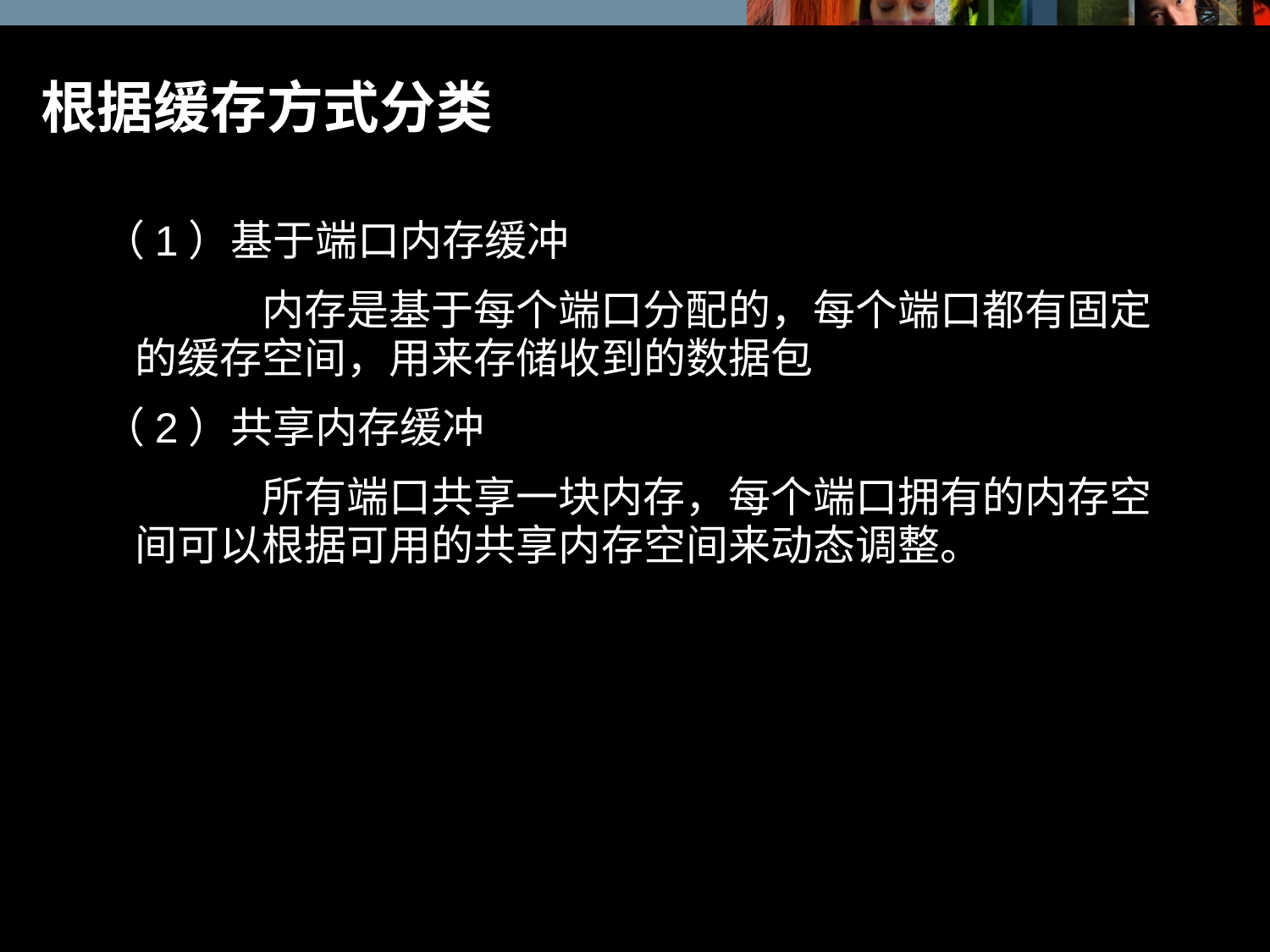

# 根据缓存方式分类
（1）基于端口内存缓冲
		内存是基于每个端口分配的，每个端口都有固定的缓存空间，用来存储收到的数据包
（2）共享内存缓冲
		所有端口共享一块内存，每个端口拥有的内存空间可以根据可用的共享内存空间来动态调整。